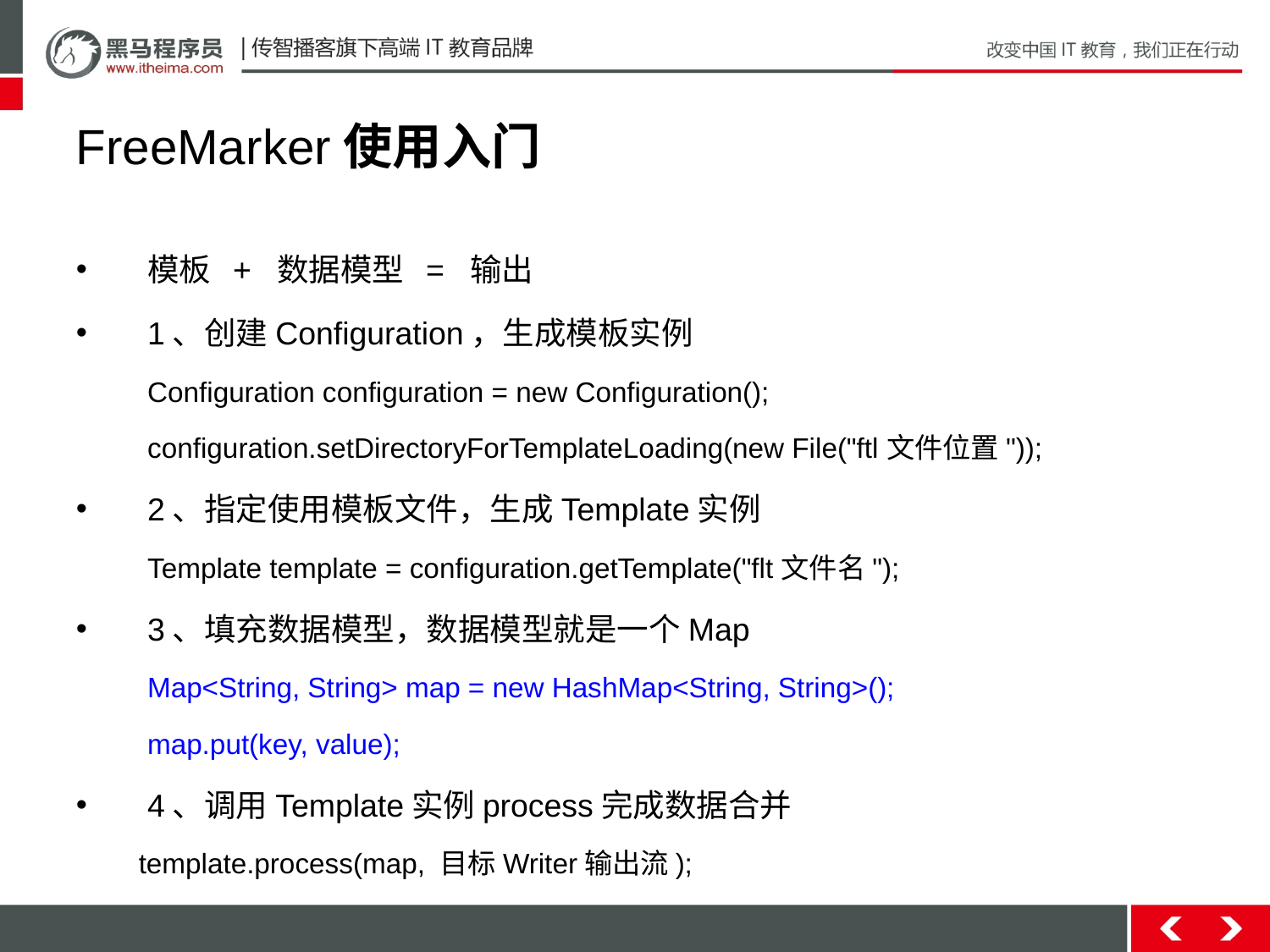

# FreeMarker使用入门
模板  +  数据模型  =  输出
1、创建Configuration，生成模板实例
	Configuration configuration = new Configuration();
	configuration.setDirectoryForTemplateLoading(new File("ftl文件位置"));
2、指定使用模板文件，生成Template实例
	Template template = configuration.getTemplate("flt文件名");
3、填充数据模型，数据模型就是一个Map
	Map<String, String> map = new HashMap<String, String>();
	map.put(key, value);
4、调用Template实例process完成数据合并
        template.process(map, 目标Writer输出流);